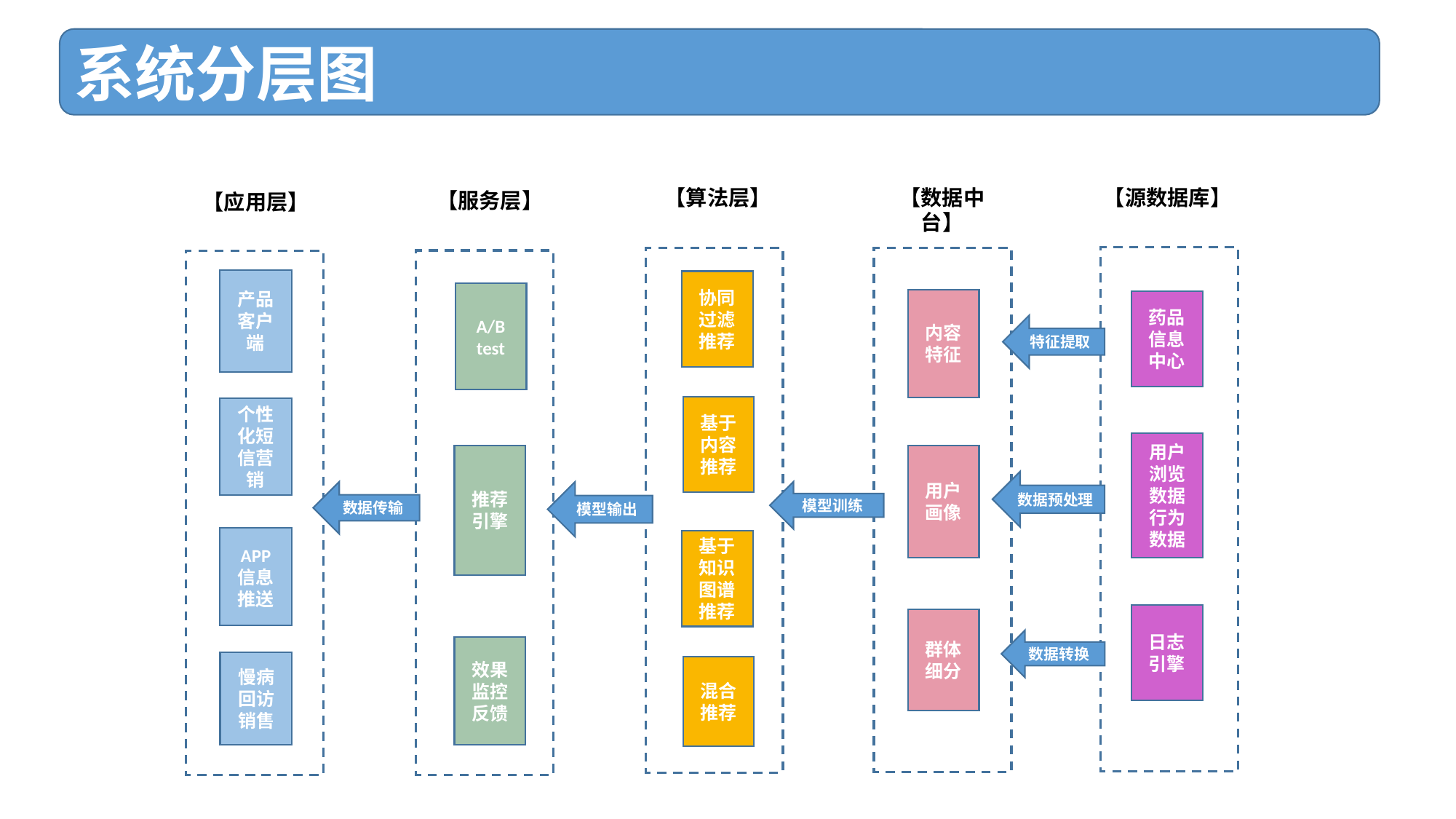

系统分层图
【算法层】
【数据中台】
【源数据库】
【服务层】
【应用层】

产品客户
端
协同过滤推荐
A/B
test
内容特征
药品信息中心
特征提取
基于内容推荐
个性化短信营销
用户浏览数据行为数据
推荐引擎
用户画像
数据预处理
模型训练
数据传输
模型输出
APP
信息推送
基于知识图谱推荐
日志引擎
群体细分
数据转换
效果监控
反馈
慢病回访销售
混合推荐